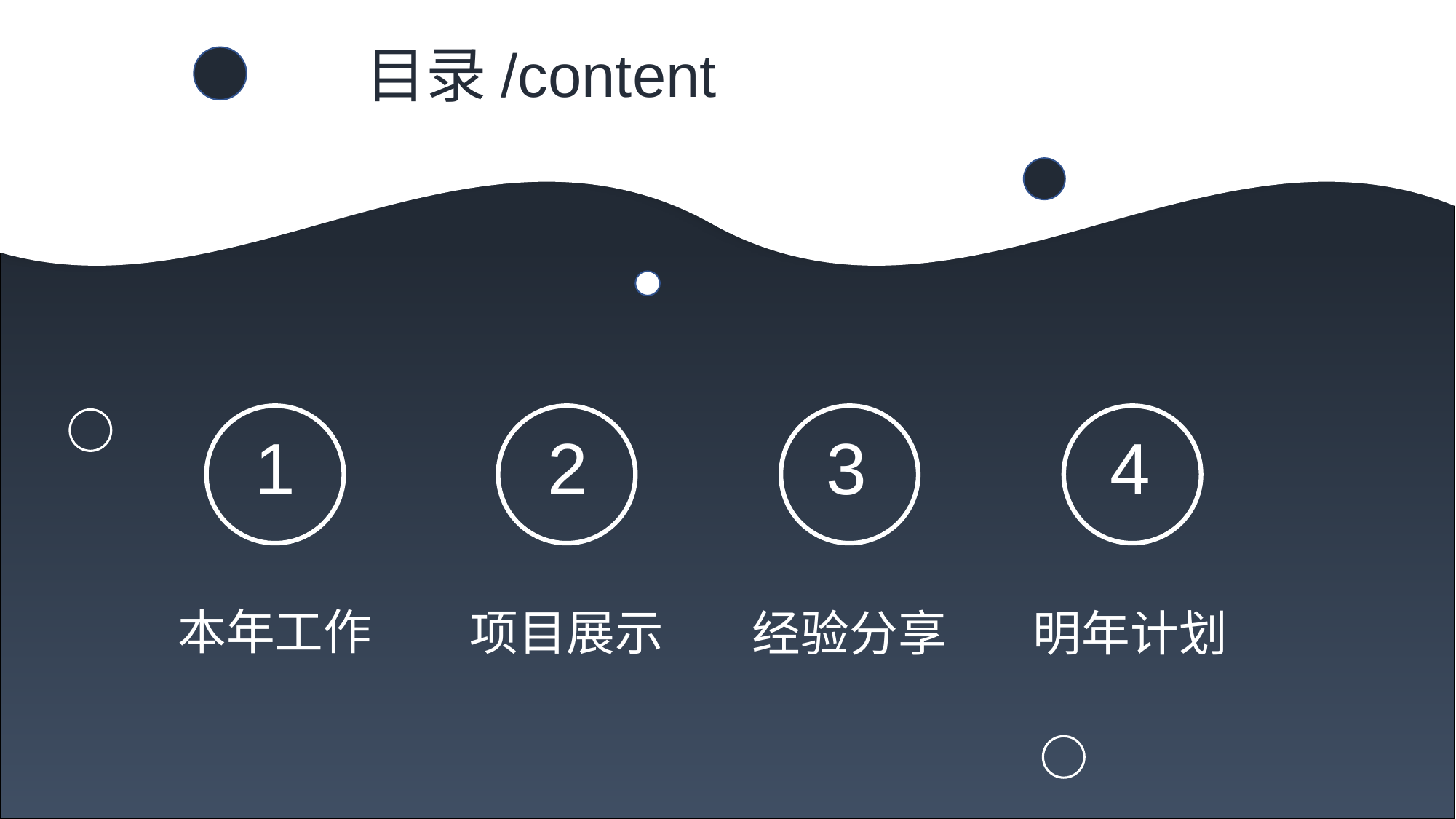

目录/content

4

3

2

1

本年工作
项目展示
经验分享
明年计划